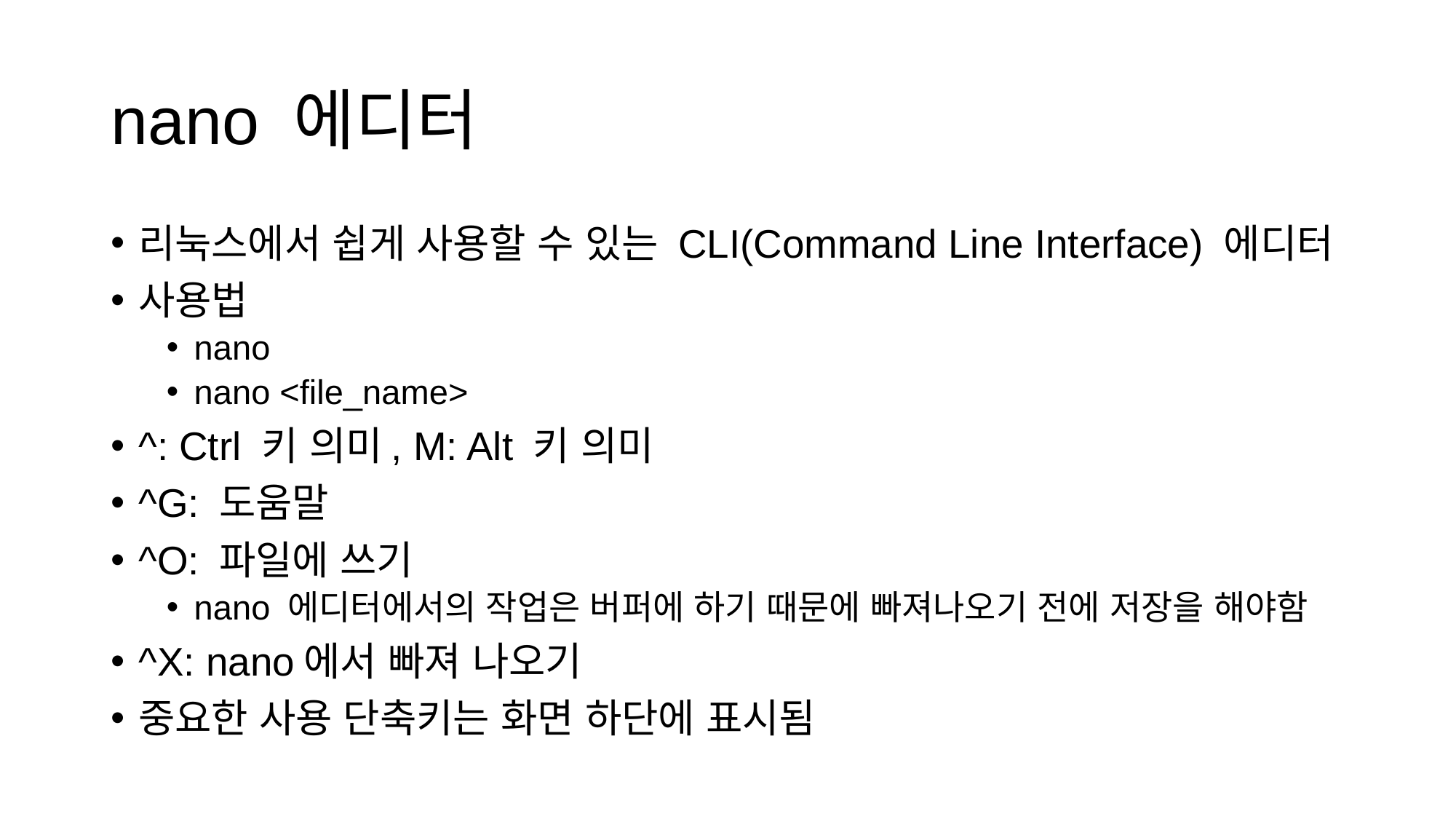

# nano 에디터
리눅스에서 쉽게 사용할 수 있는 CLI(Command Line Interface) 에디터
사용법
nano
nano <file_name>
^: Ctrl 키 의미, M: Alt 키 의미
^G: 도움말
^O: 파일에 쓰기
nano 에디터에서의 작업은 버퍼에 하기 때문에 빠져나오기 전에 저장을 해야함
^X: nano에서 빠져 나오기
중요한 사용 단축키는 화면 하단에 표시됨